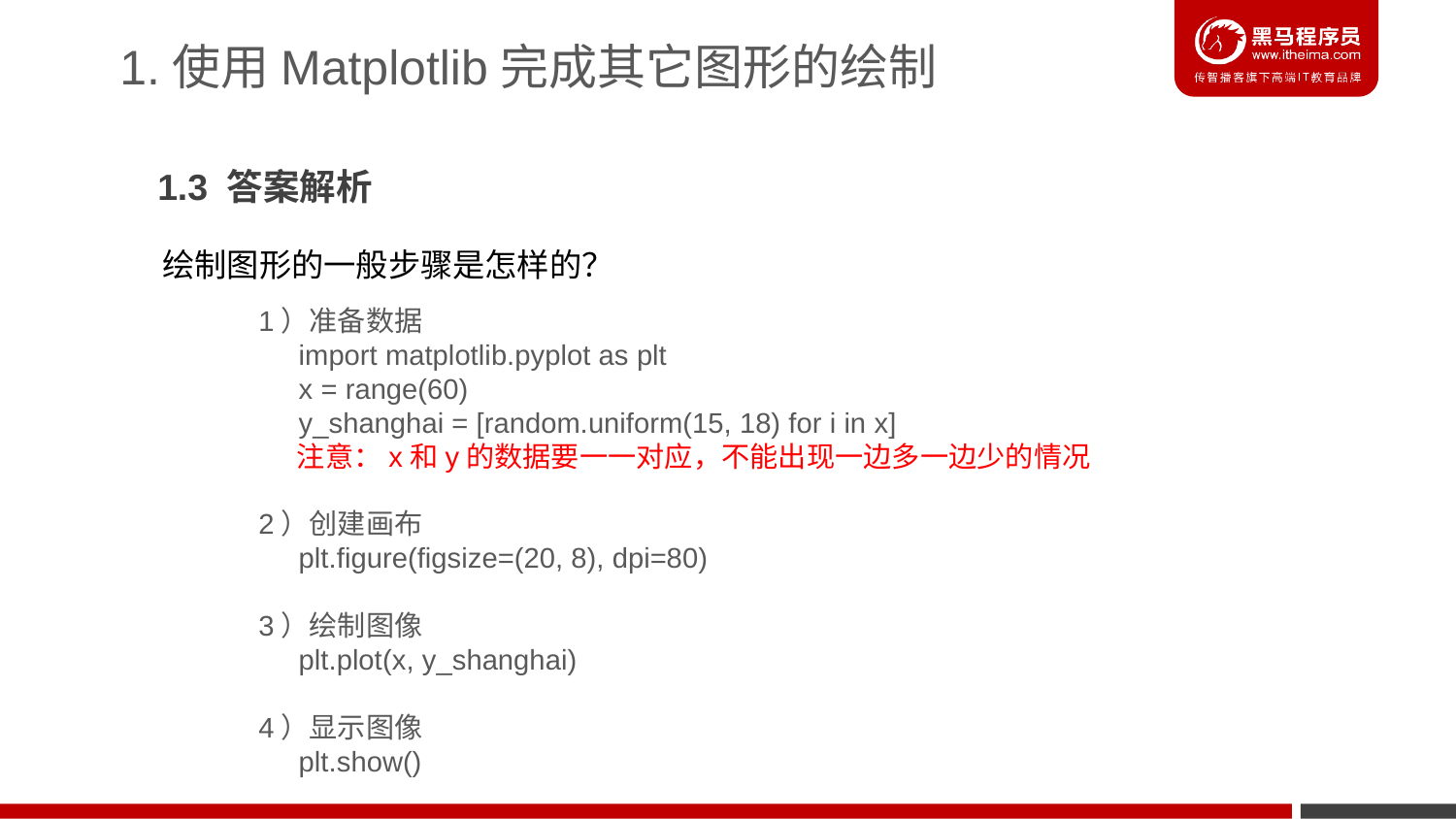

1.使用Matplotlib完成其它图形的绘制
1.3 答案解析
绘制图形的一般步骤是怎样的？
1）准备数据
     import matplotlib.pyplot as plt
     x = range(60)
     y_shanghai = [random.uniform(15, 18) for i in x]
     注意：x和y的数据要一一对应，不能出现一边多一边少的情况

2）创建画布
     plt.figure(figsize=(20, 8), dpi=80)

3）绘制图像
     plt.plot(x, y_shanghai)

4）显示图像
     plt.show()